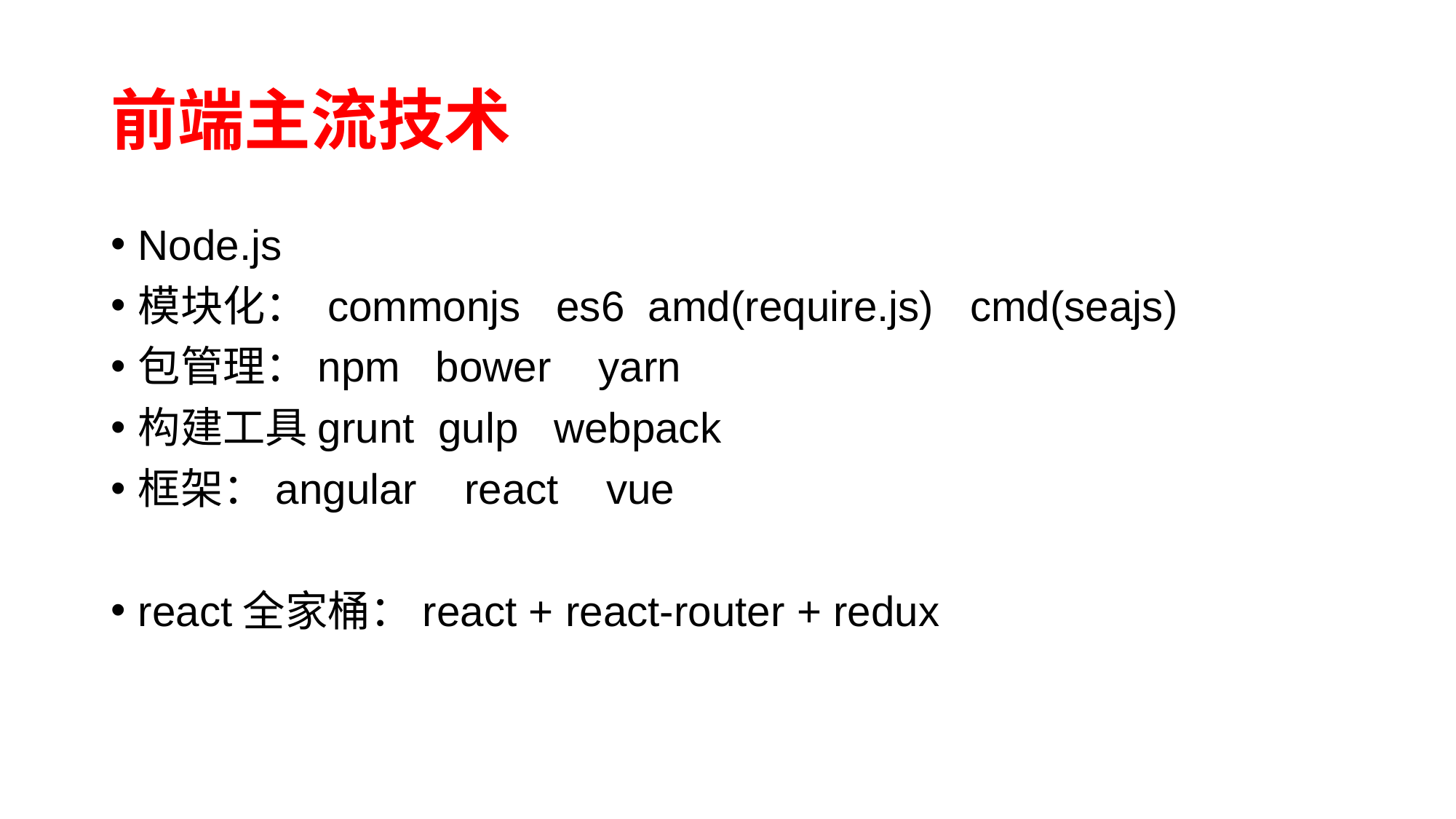

# 前端主流技术
Node.js
模块化： commonjs   es6  amd(require.js)   cmd(seajs)
包管理：npm   bower    yarn
构建工具grunt  gulp   webpack
框架：angular    react    vue

react全家桶：react + react-router + redux